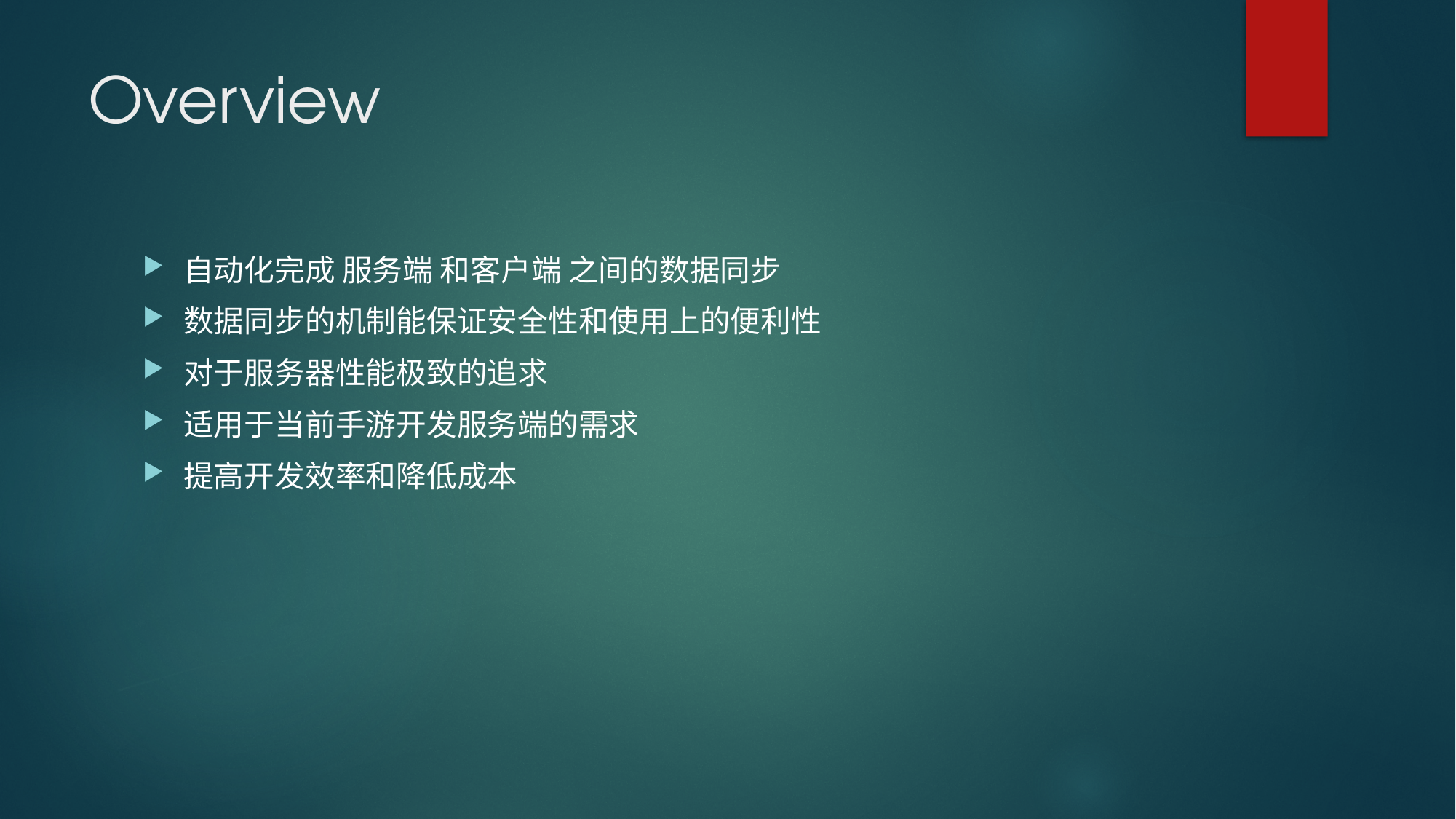

# Overview
自动化完成 服务端 和客户端 之间的数据同步
数据同步的机制能保证安全性和使用上的便利性
对于服务器性能极致的追求
适用于当前手游开发服务端的需求
提高开发效率和降低成本